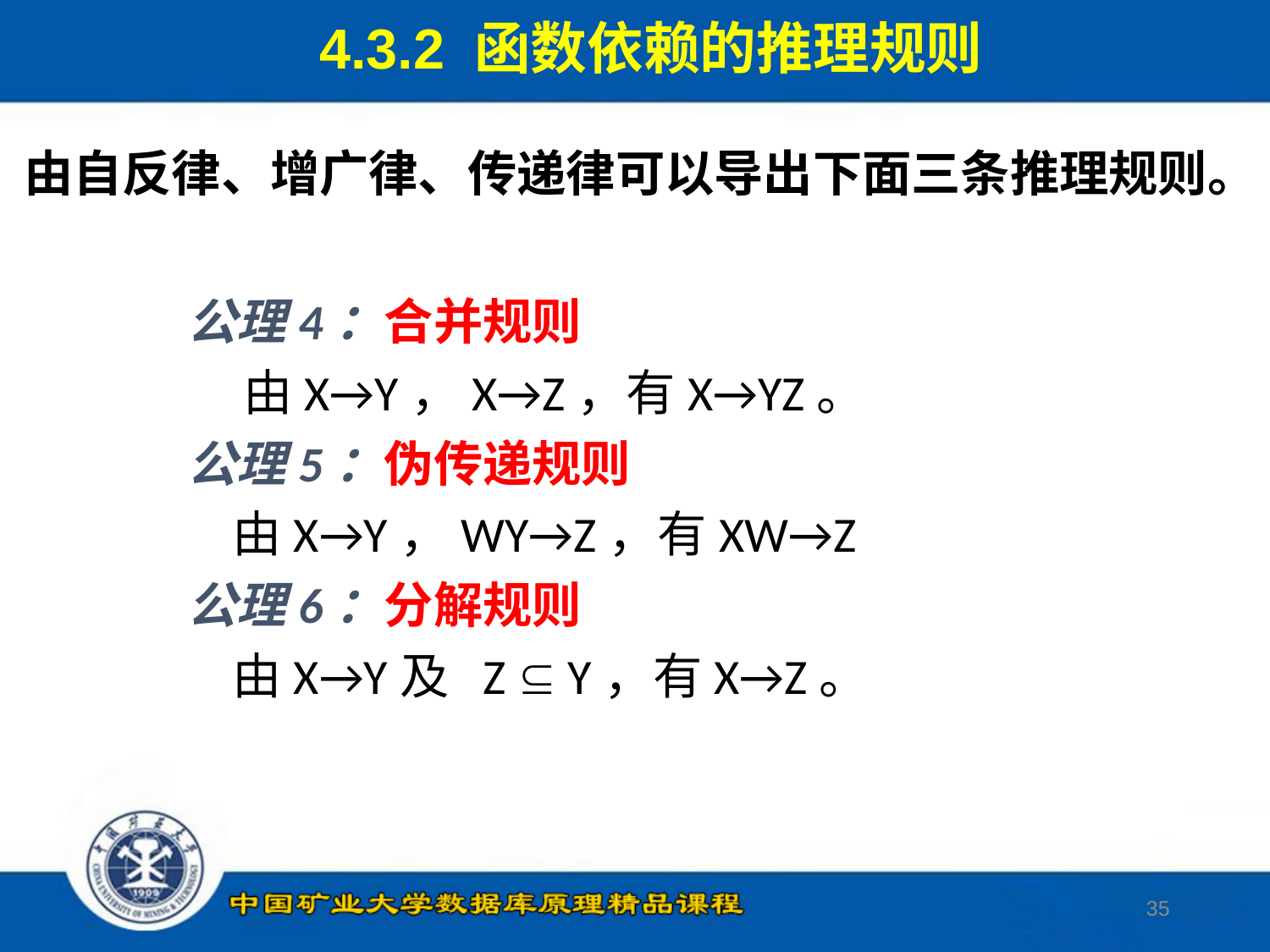

4.3.2 函数依赖的推理规则
由自反律、增广律、传递律可以导出下面三条推理规则。
公理4：合并规则
    由X→Y，X→Z，有X→YZ。
公理5：伪传递规则
   由X→Y，WY→Z，有XW→Z
公理6：分解规则
   由X→Y及  Z ⊆ Y，有X→Z。
35